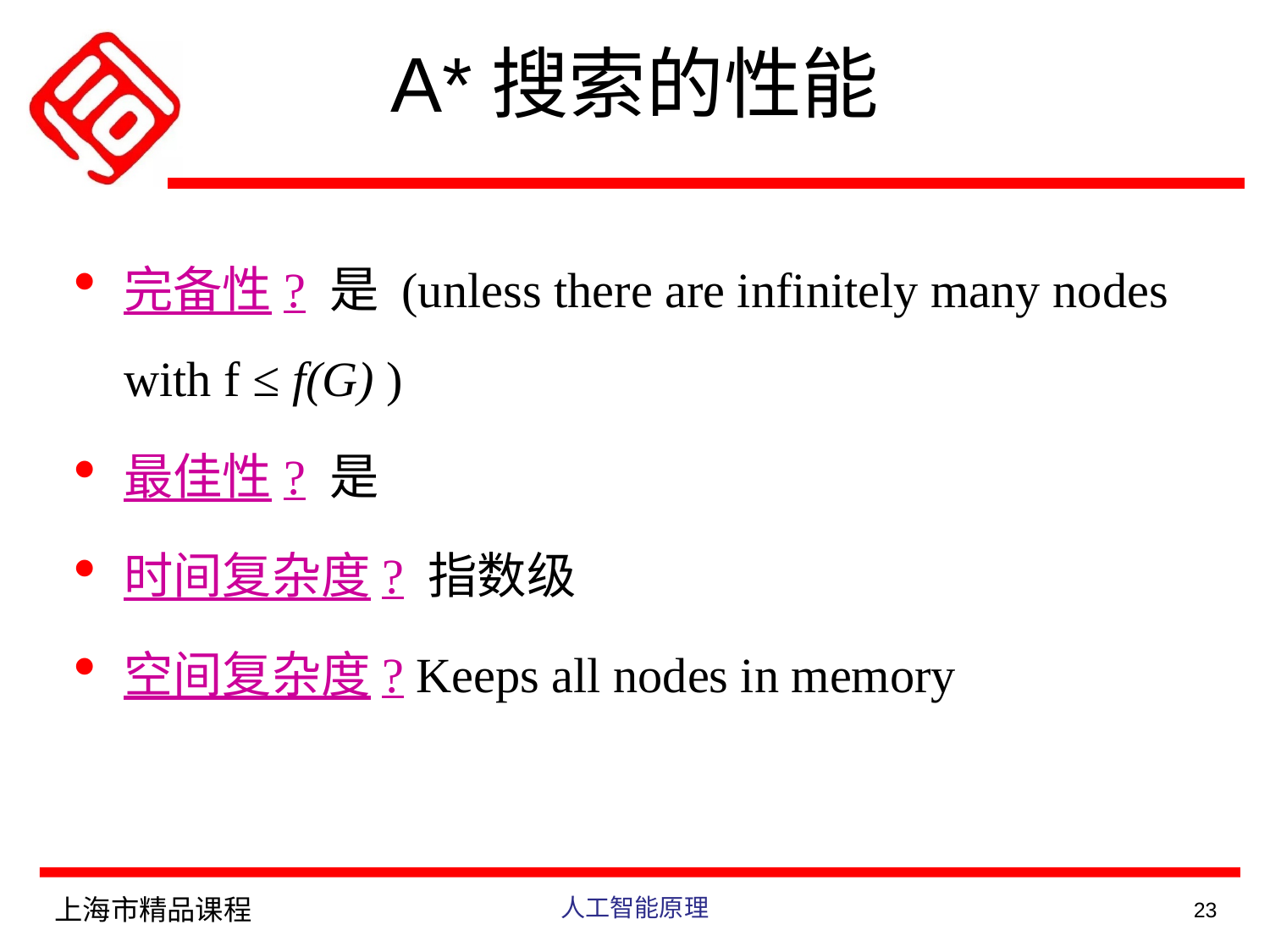

A*搜索的性能
完备性? 是 (unless there are infinitely many nodes with f ≤ f(G) )
最佳性? 是
时间复杂度? 指数级
空间复杂度? Keeps all nodes in memory

上海市精品课程
人工智能原理
23